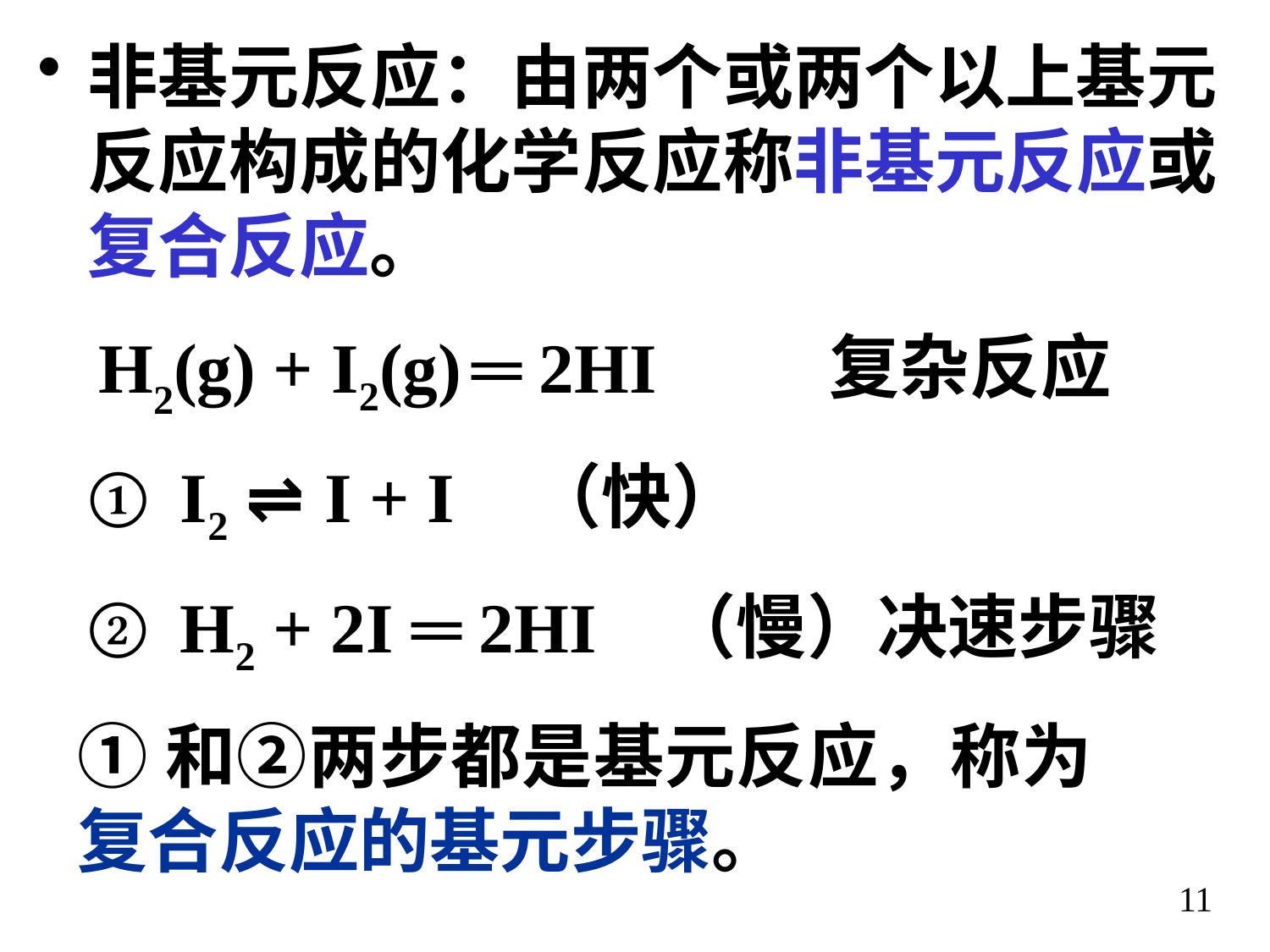

非基元反应：由两个或两个以上基元反应构成的化学反应称非基元反应或复合反应。
H2(g) + I2(g) ═ 2HI
复杂反应
 I2 ⇌ I + I   （快）
 H2 + 2I ═ 2HI   （慢）决速步骤
①和②两步都是基元反应，称为复合反应的基元步骤。